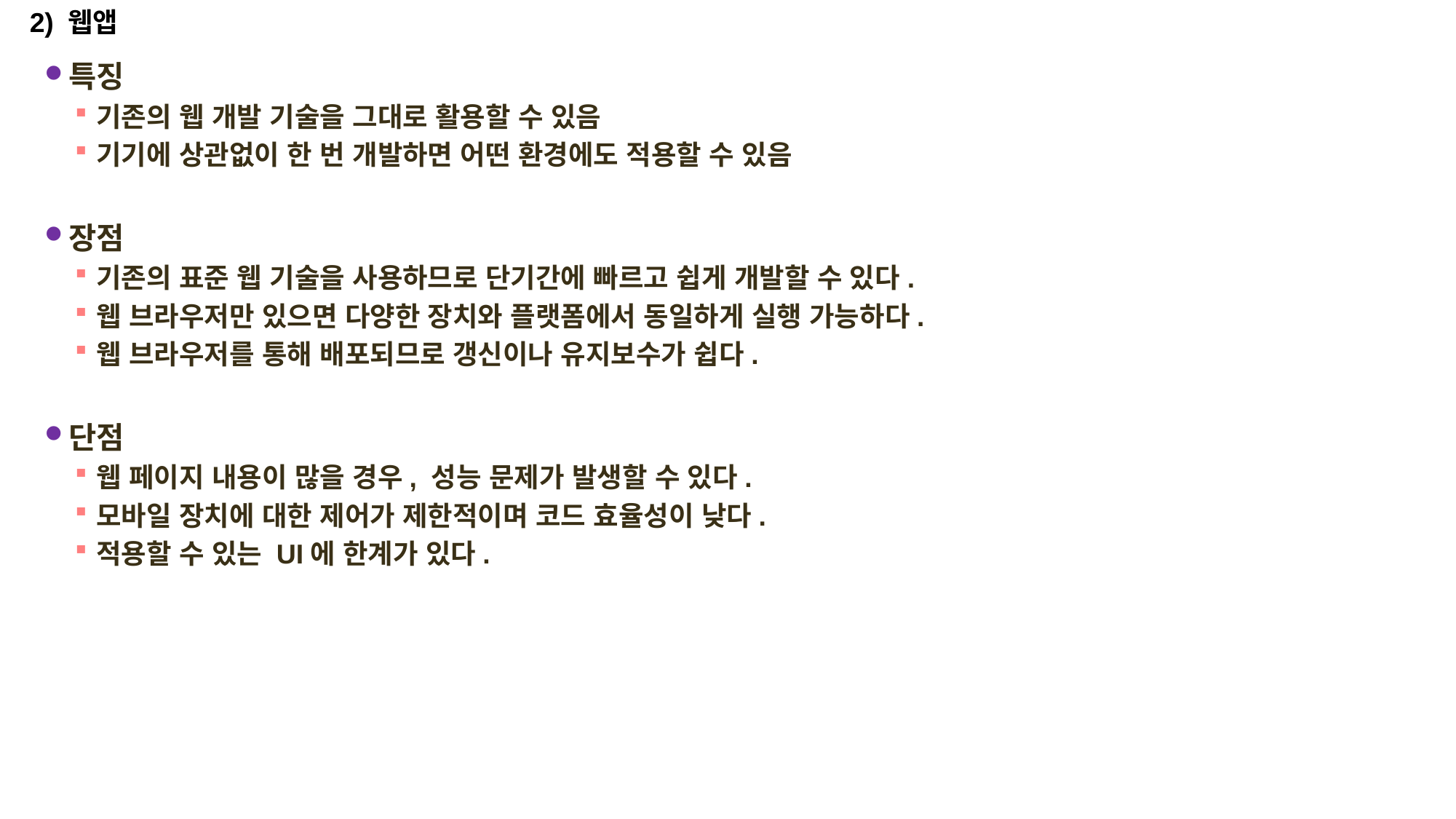

2) 웹앱
특징
기존의 웹 개발 기술을 그대로 활용할 수 있음
기기에 상관없이 한 번 개발하면 어떤 환경에도 적용할 수 있음

장점
기존의 표준 웹 기술을 사용하므로 단기간에 빠르고 쉽게 개발할 수 있다.
웹 브라우저만 있으면 다양한 장치와 플랫폼에서 동일하게 실행 가능하다.
웹 브라우저를 통해 배포되므로 갱신이나 유지보수가 쉽다.

단점
웹 페이지 내용이 많을 경우, 성능 문제가 발생할 수 있다.
모바일 장치에 대한 제어가 제한적이며 코드 효율성이 낮다.
적용할 수 있는 UI에 한계가 있다.